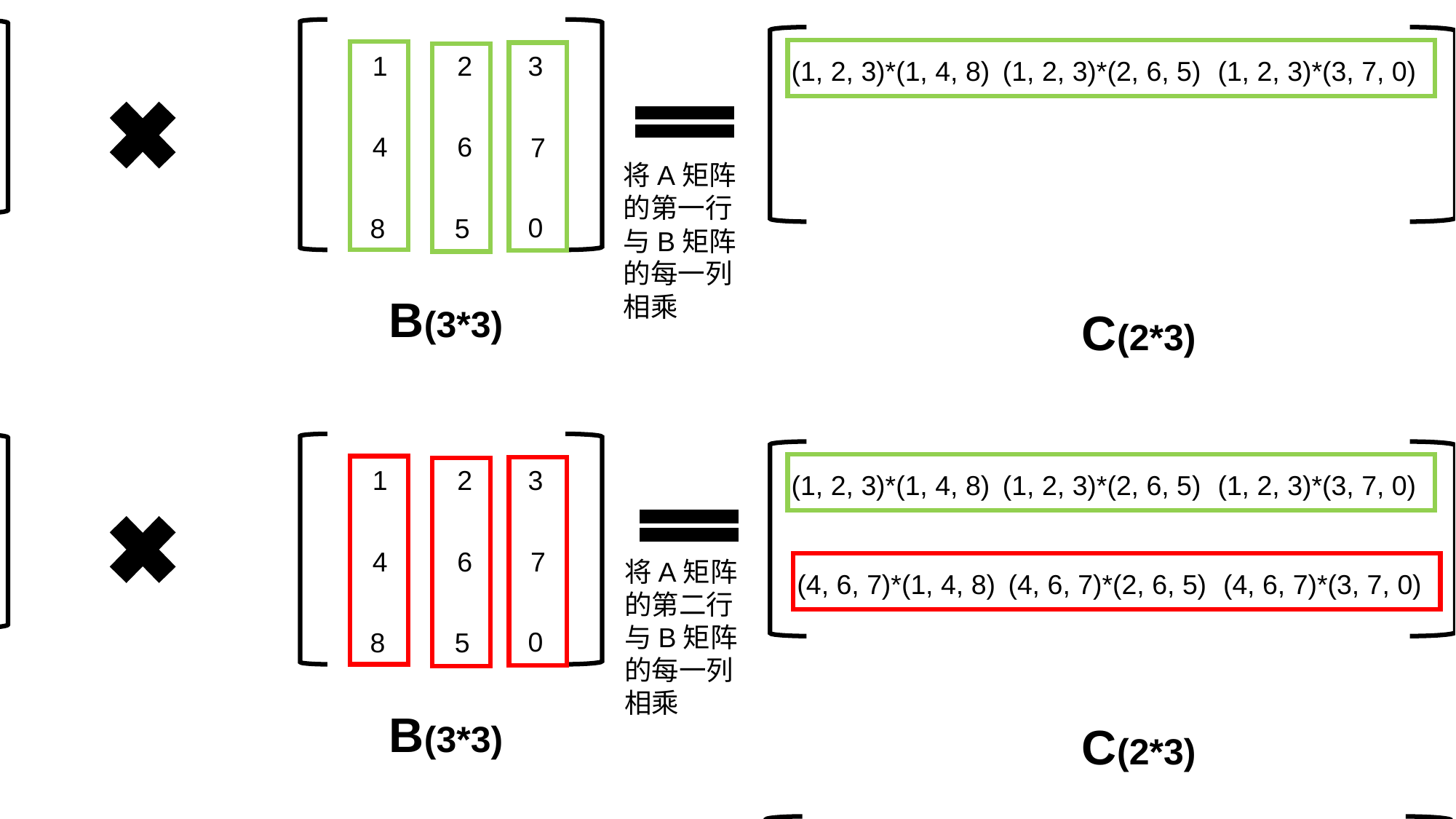

1
2
3
1
2
3

(1, 2, 3)*(1, 4, 8)
(1, 2, 3)*(2, 6, 5)
(1, 2, 3)*(3, 7, 0)

4
6
7

4
6
7
将A矩阵的第一行与B矩阵的每一列相乘
0
8
5
A(2*3)
B(3*3)
C(2*3)

1
2
3
1
2
3

(1, 2, 3)*(1, 4, 8)
(1, 2, 3)*(2, 6, 5)
(1, 2, 3)*(3, 7, 0)

4
6
7
将A矩阵的第二行与B矩阵的每一列相乘

4
6

7
(4, 6, 7)*(1, 4, 8)
(4, 6, 7)*(2, 6, 5)
(4, 6, 7)*(3, 7, 0)
0
8
5
A(2*3)
B(3*3)
C(2*3)

1*1+2*4+3*8
1*2+2*6+3*5
1*3+2*7+3*0

由于A矩阵的列数等于B矩阵的行数，所以将行列中对应序号的数相乘然后相加得到的和就是新矩阵这个位置的值
4*1+6*4+7*8
4*2+6*6+7*5
4*3+6*7+7*0
C(2*3)

33
29
17

84
79
54
C(2*3)